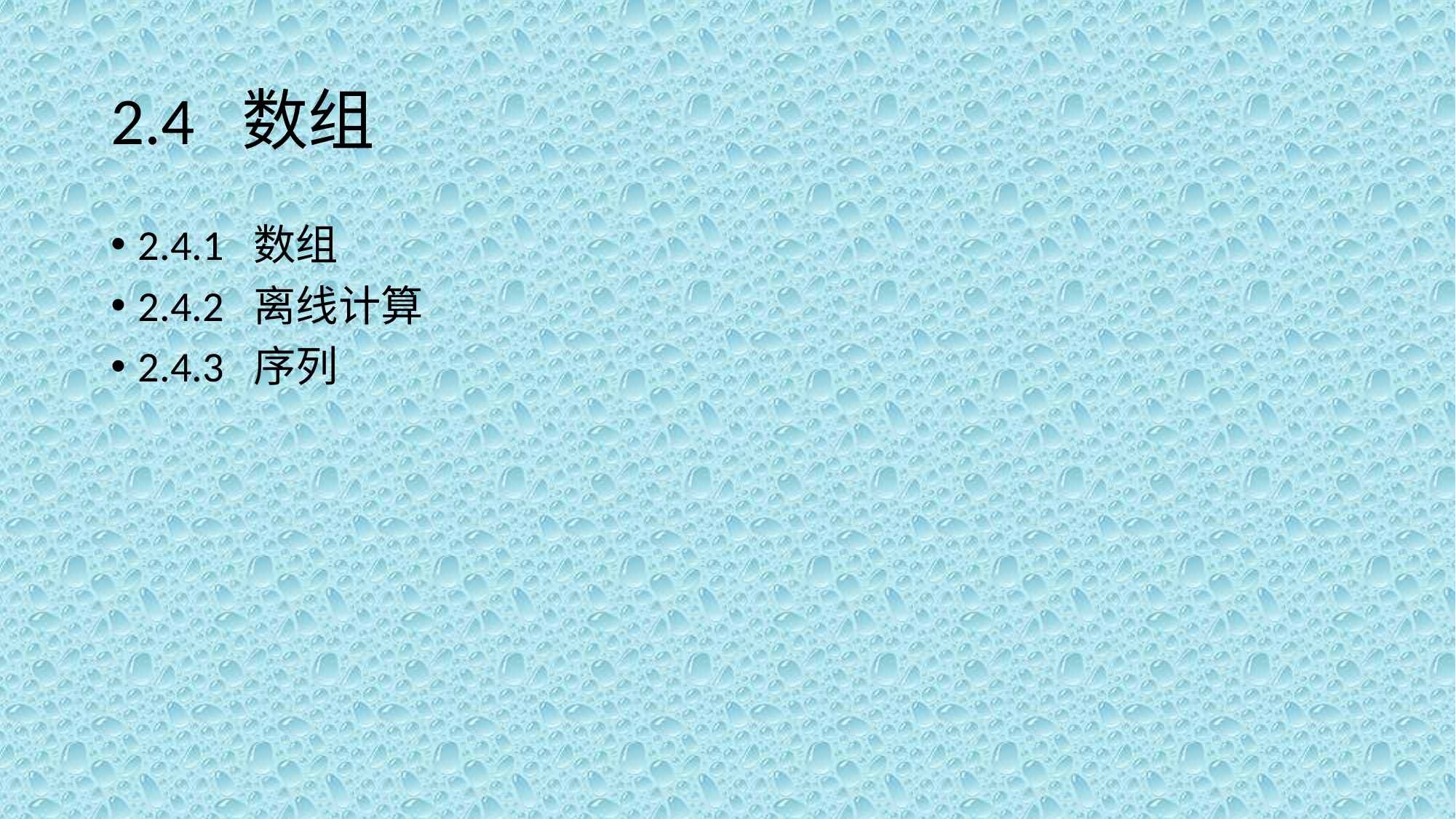

# 2.4  数组
2.4.1  数组
2.4.2  离线计算
2.4.3  序列